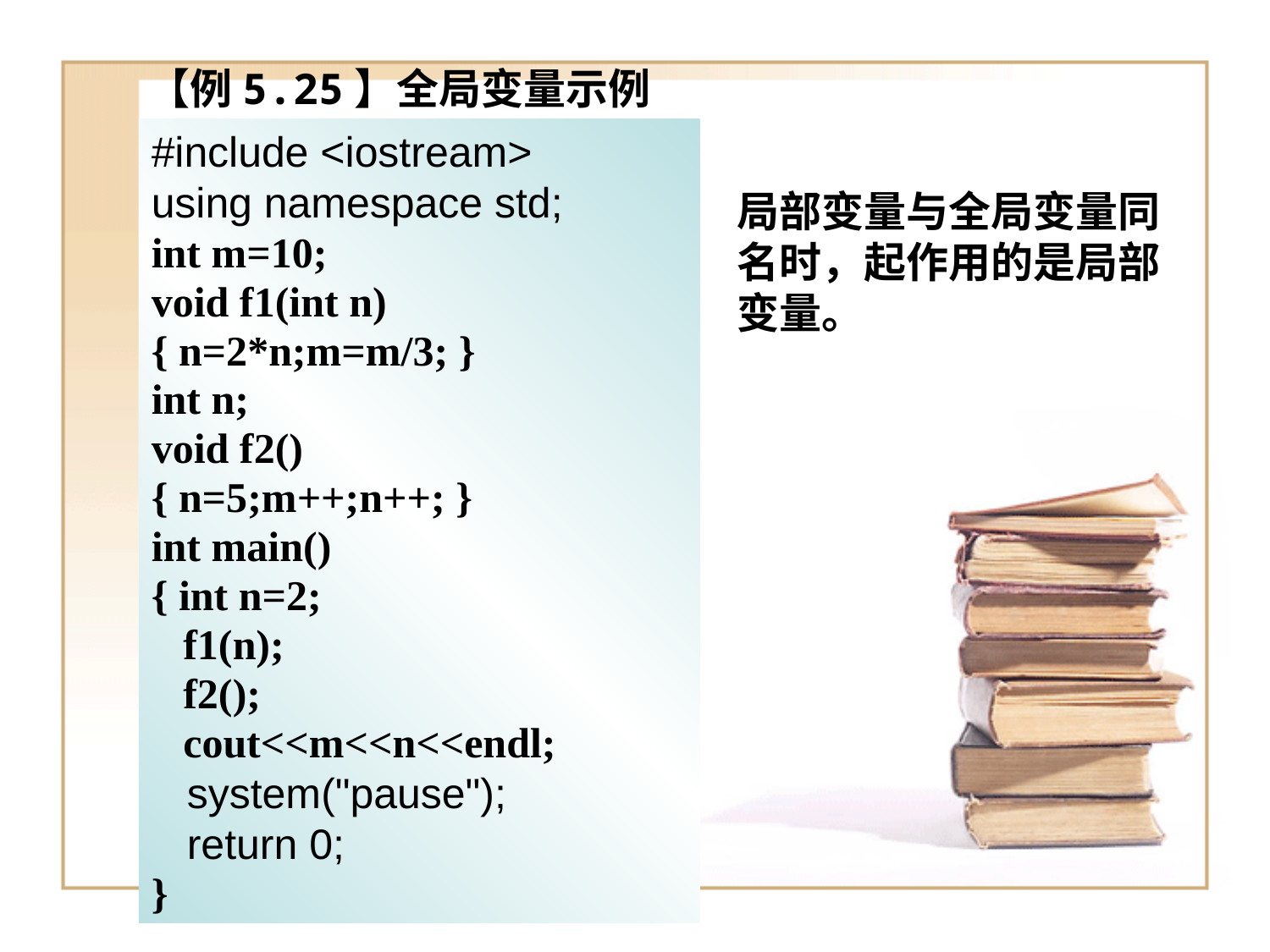

【例5.25】全局变量示例
#include <iostream>
using namespace std;
int m=10;
void f1(int n)
{ n=2*n;m=m/3; }
int n;
void f2()
{ n=5;m++;n++; }
int main()
{ int n=2;
   f1(n);
   f2();
   cout<<m<<n<<endl;
   system("pause");
   return 0;
}
局部变量与全局变量同名时，起作用的是局部变量。